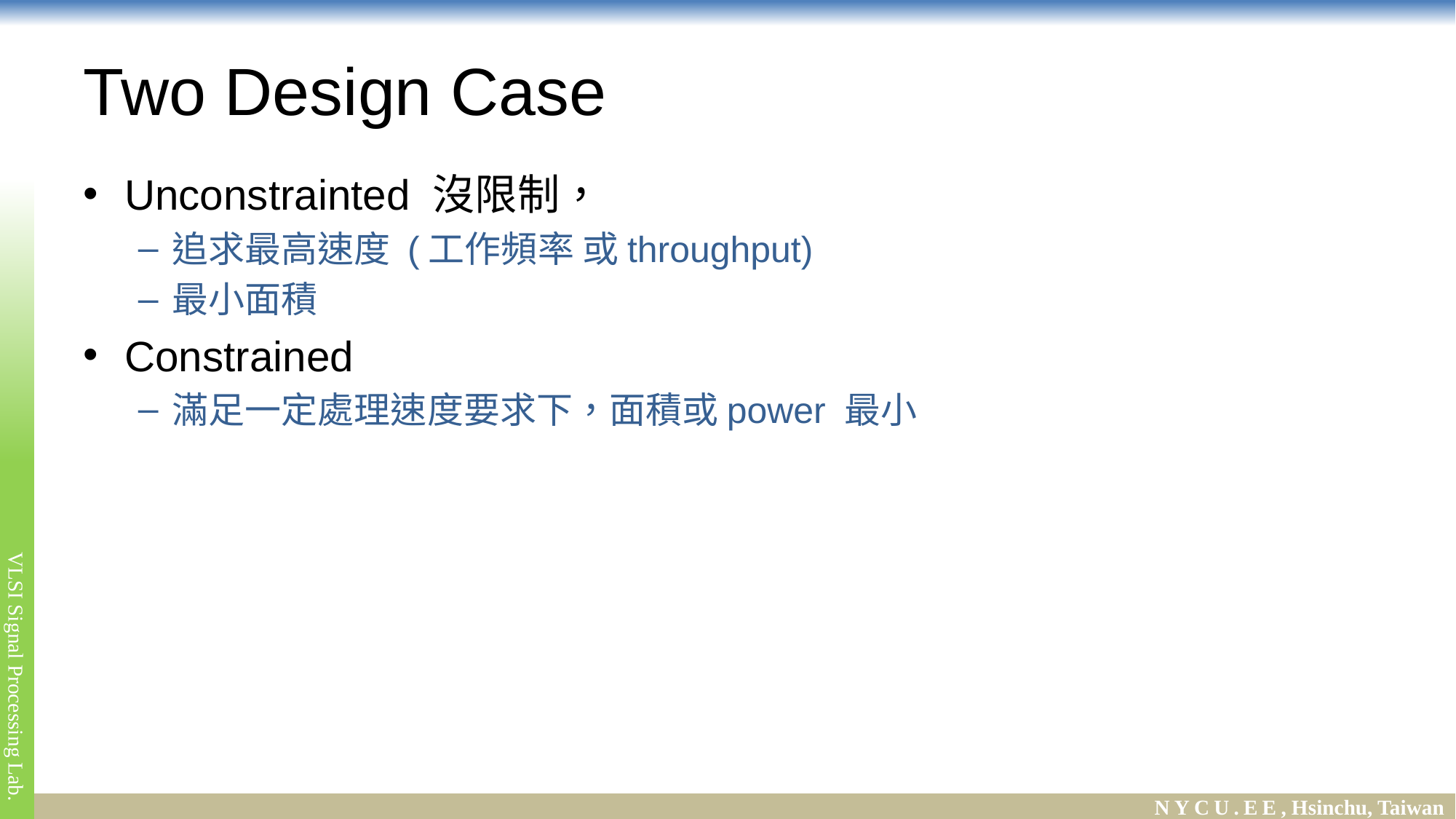

# Two Design Case
Unconstrainted 沒限制，
追求最高速度 (工作頻率 或throughput)
最小面積
Constrained
滿足一定處理速度要求下，面積或power 最小